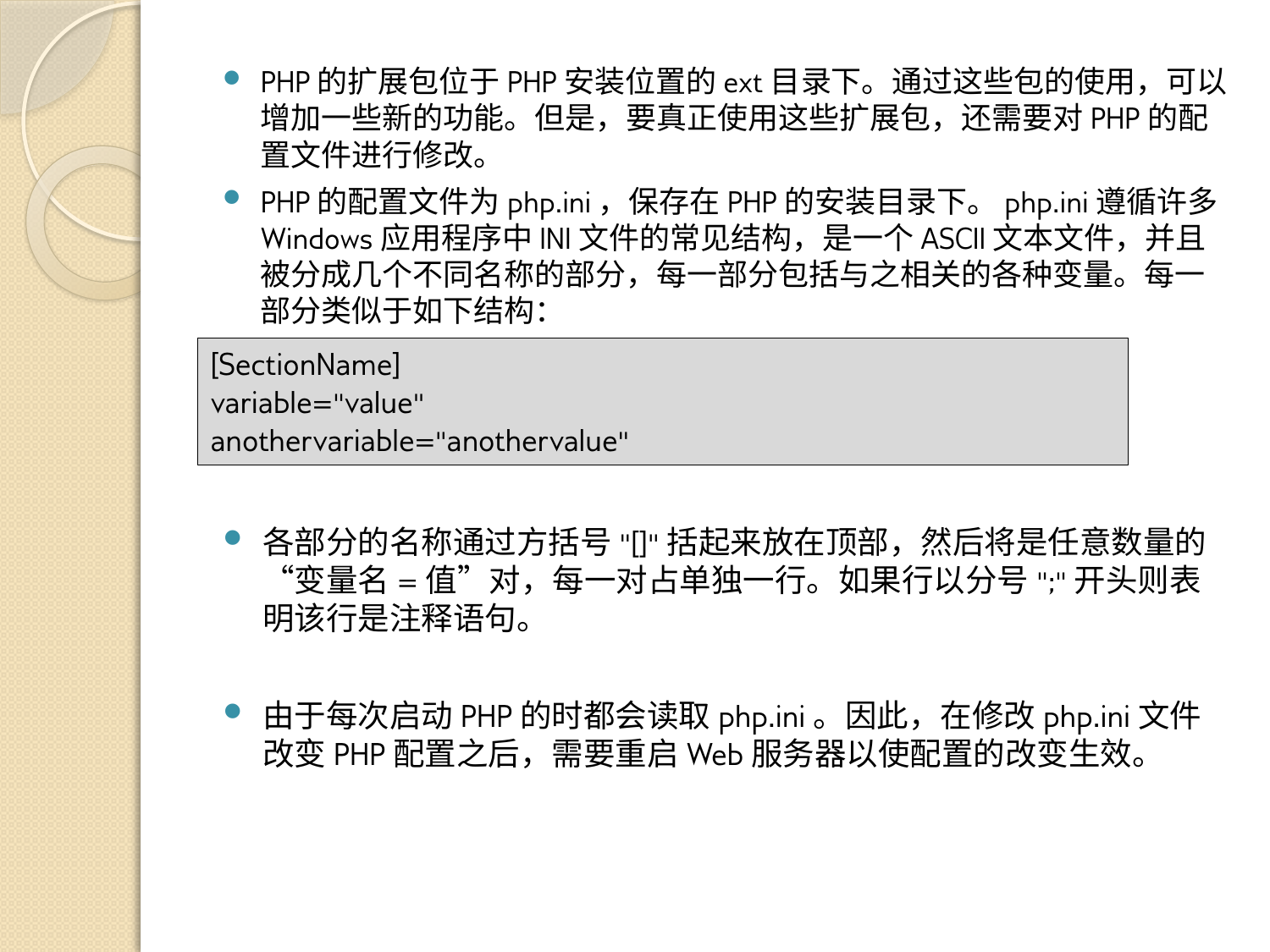

PHP的扩展包位于PHP安装位置的ext目录下。通过这些包的使用，可以增加一些新的功能。但是，要真正使用这些扩展包，还需要对PHP的配置文件进行修改。
PHP的配置文件为php.ini，保存在PHP的安装目录下。php.ini遵循许多Windows应用程序中INI文件的常见结构，是一个ASCII文本文件，并且被分成几个不同名称的部分，每一部分包括与之相关的各种变量。每一部分类似于如下结构：
[SectionName]
variable="value"
anothervariable="anothervalue"
各部分的名称通过方括号"[]"括起来放在顶部，然后将是任意数量的“变量名=值”对，每一对占单独一行。如果行以分号";"开头则表明该行是注释语句。

由于每次启动PHP的时都会读取php.ini。因此，在修改php.ini文件改变PHP配置之后，需要重启Web服务器以使配置的改变生效。